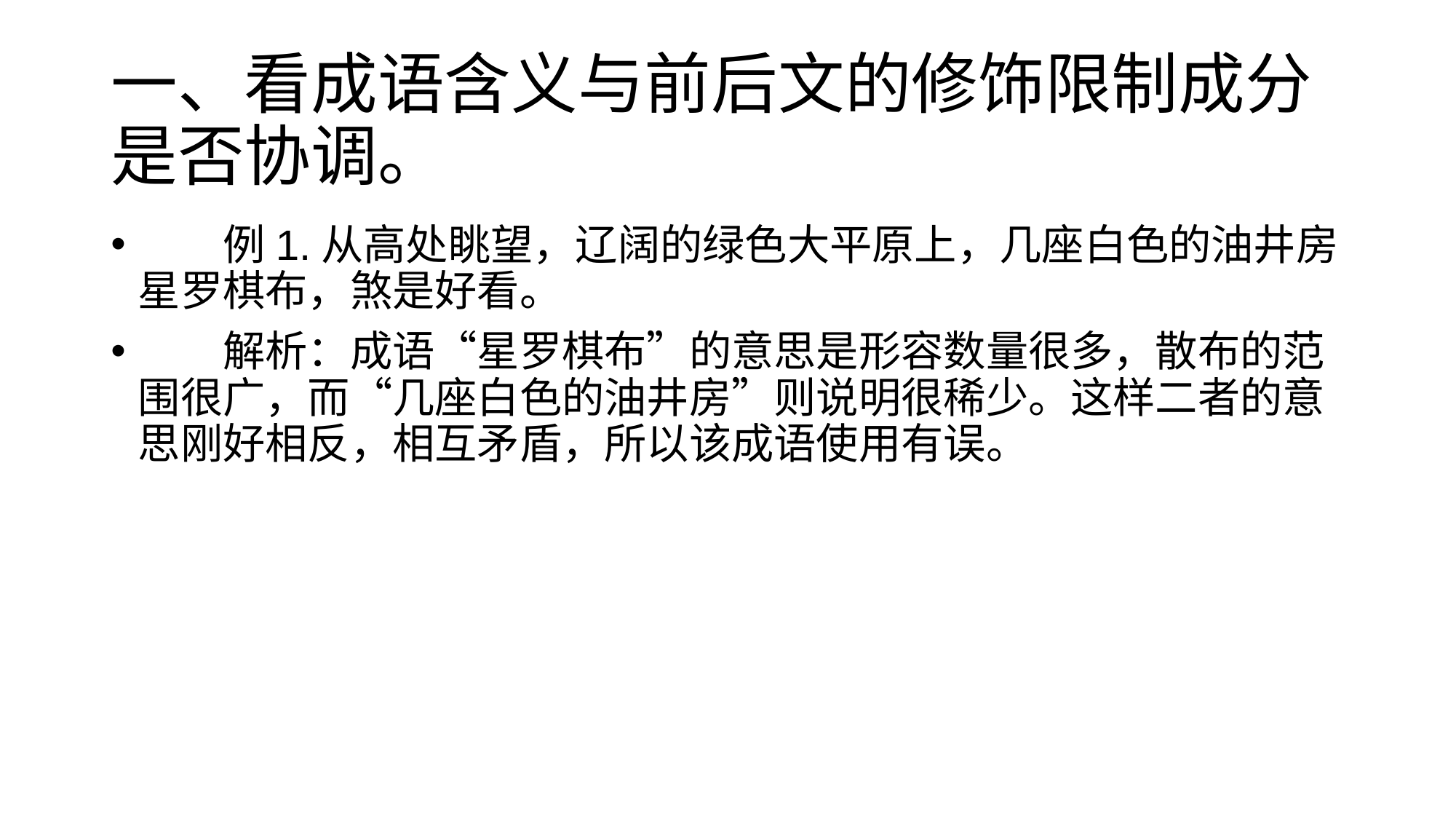

# 一、看成语含义与前后文的修饰限制成分是否协调。
　　例1.从高处眺望，辽阔的绿色大平原上，几座白色的油井房星罗棋布，煞是好看。
　　解析：成语“星罗棋布”的意思是形容数量很多，散布的范围很广，而“几座白色的油井房”则说明很稀少。这样二者的意思刚好相反，相互矛盾，所以该成语使用有误。